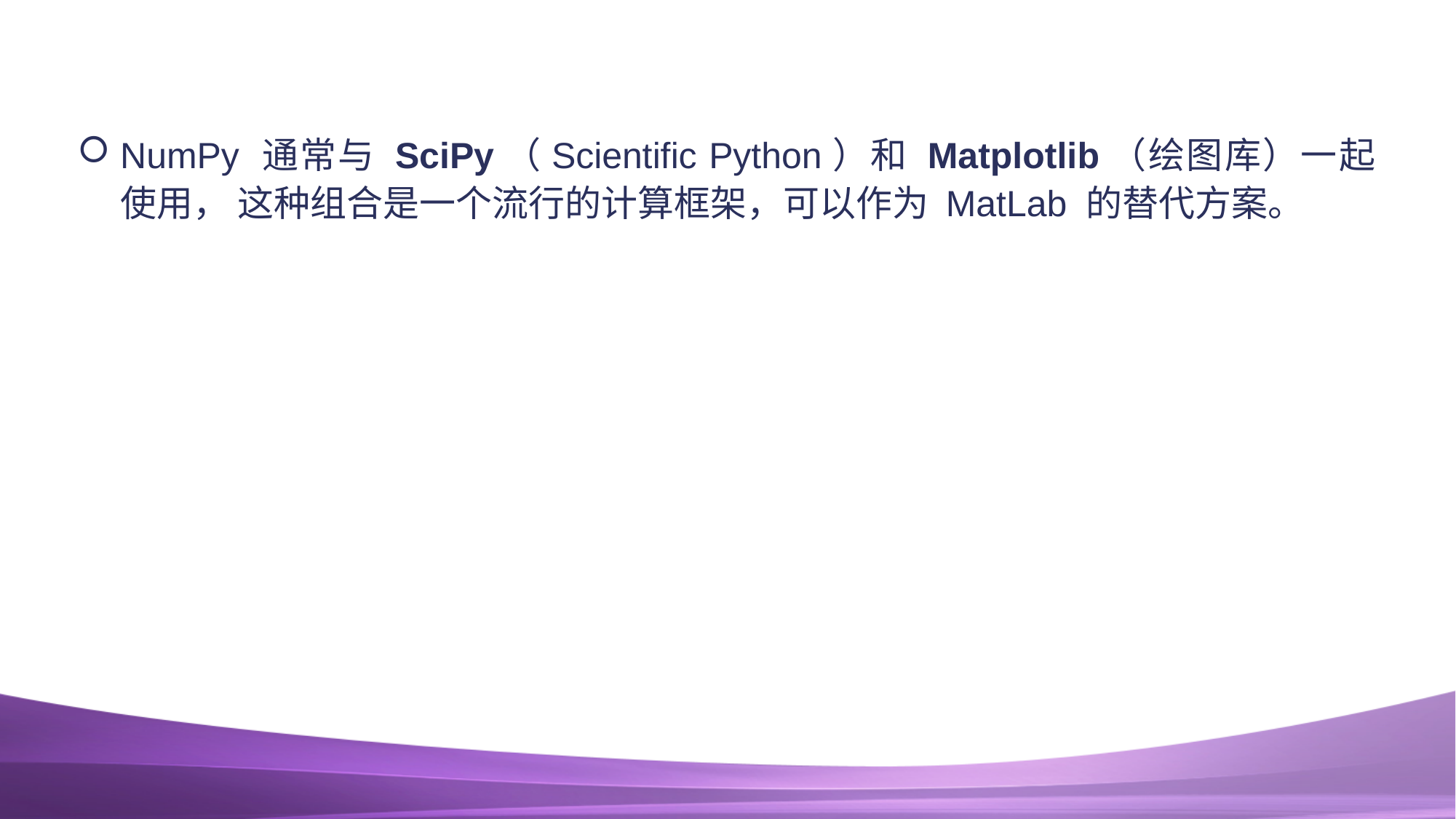

NumPy 通常与 SciPy（Scientific Python）和 Matplotlib（绘图库）一起使用， 这种组合是一个流行的计算框架，可以作为 MatLab 的替代方案。